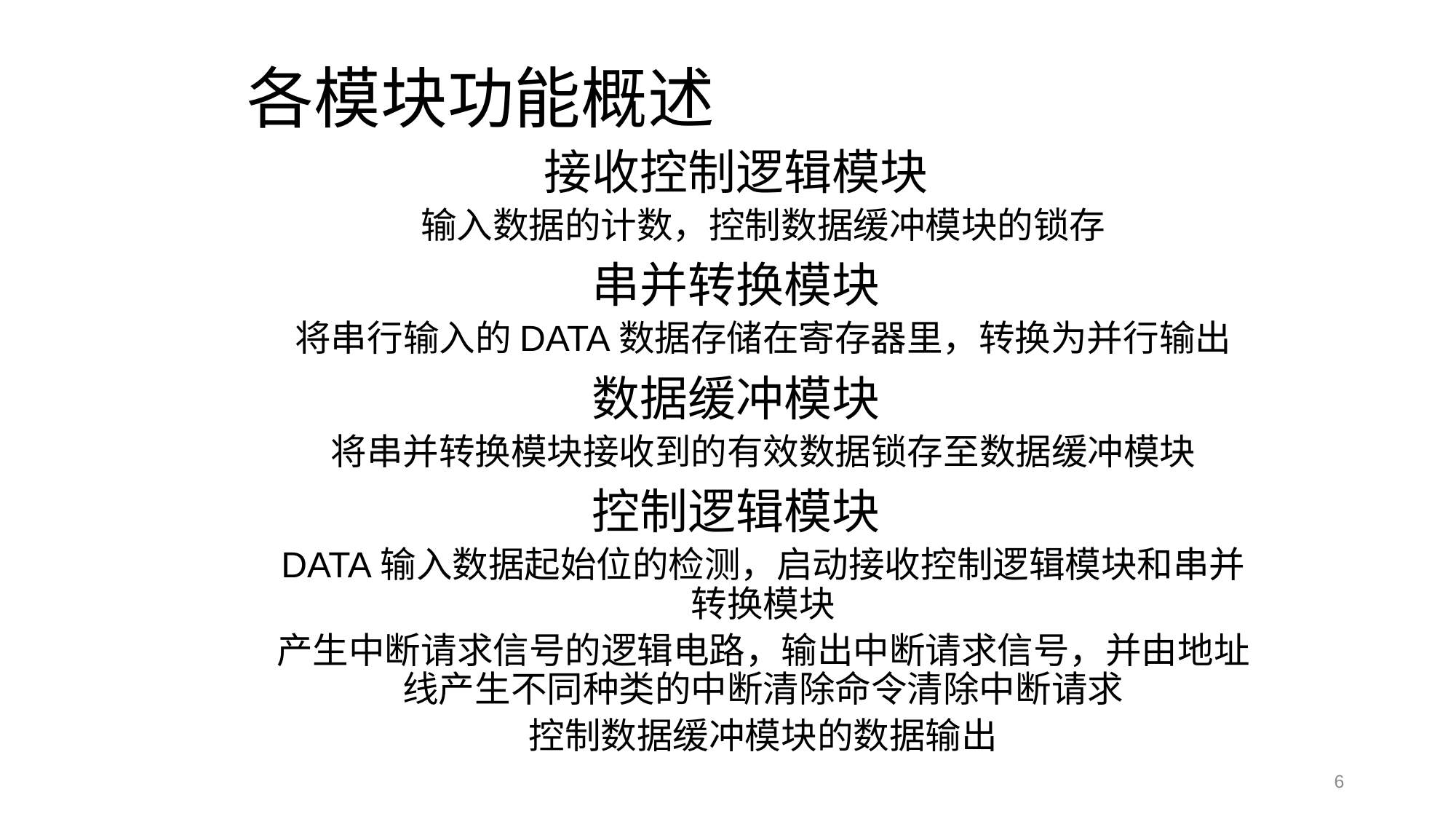

# 各模块功能概述
接收控制逻辑模块
输入数据的计数，控制数据缓冲模块的锁存
串并转换模块
将串行输入的DATA数据存储在寄存器里，转换为并行输出
数据缓冲模块
将串并转换模块接收到的有效数据锁存至数据缓冲模块
控制逻辑模块
DATA输入数据起始位的检测，启动接收控制逻辑模块和串并转换模块
产生中断请求信号的逻辑电路，输出中断请求信号，并由地址线产生不同种类的中断清除命令清除中断请求
控制数据缓冲模块的数据输出
6